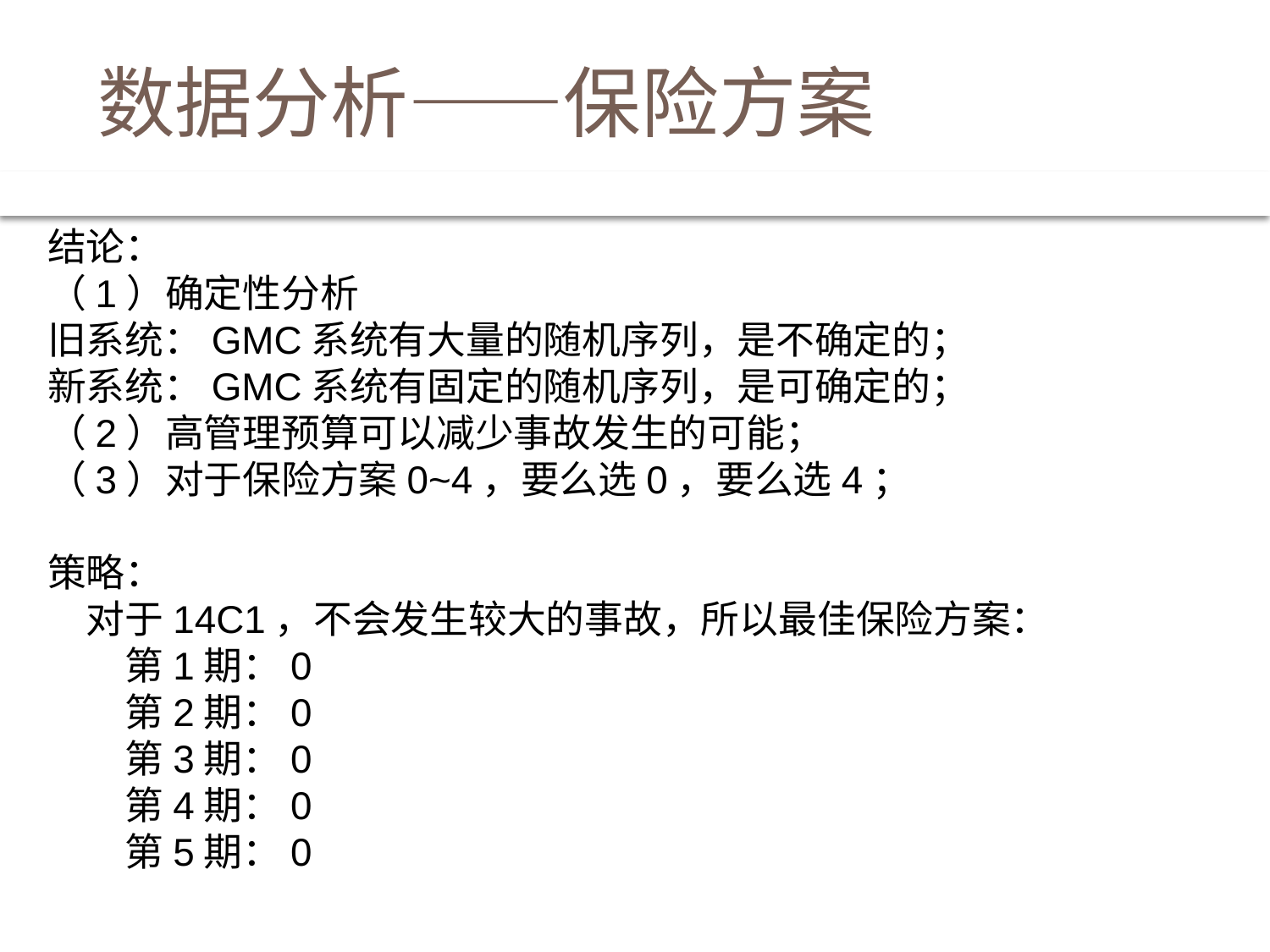

# 数据分析——保险方案
结论：
（1）确定性分析
旧系统：GMC系统有大量的随机序列，是不确定的；
新系统：GMC系统有固定的随机序列，是可确定的；
（2）高管理预算可以减少事故发生的可能；
（3）对于保险方案0~4，要么选0，要么选4；

策略：
　对于14C1，不会发生较大的事故，所以最佳保险方案：
　　第1期：0
　　第2期：0
　　第3期：0
　　第4期：0
　　第5期：0